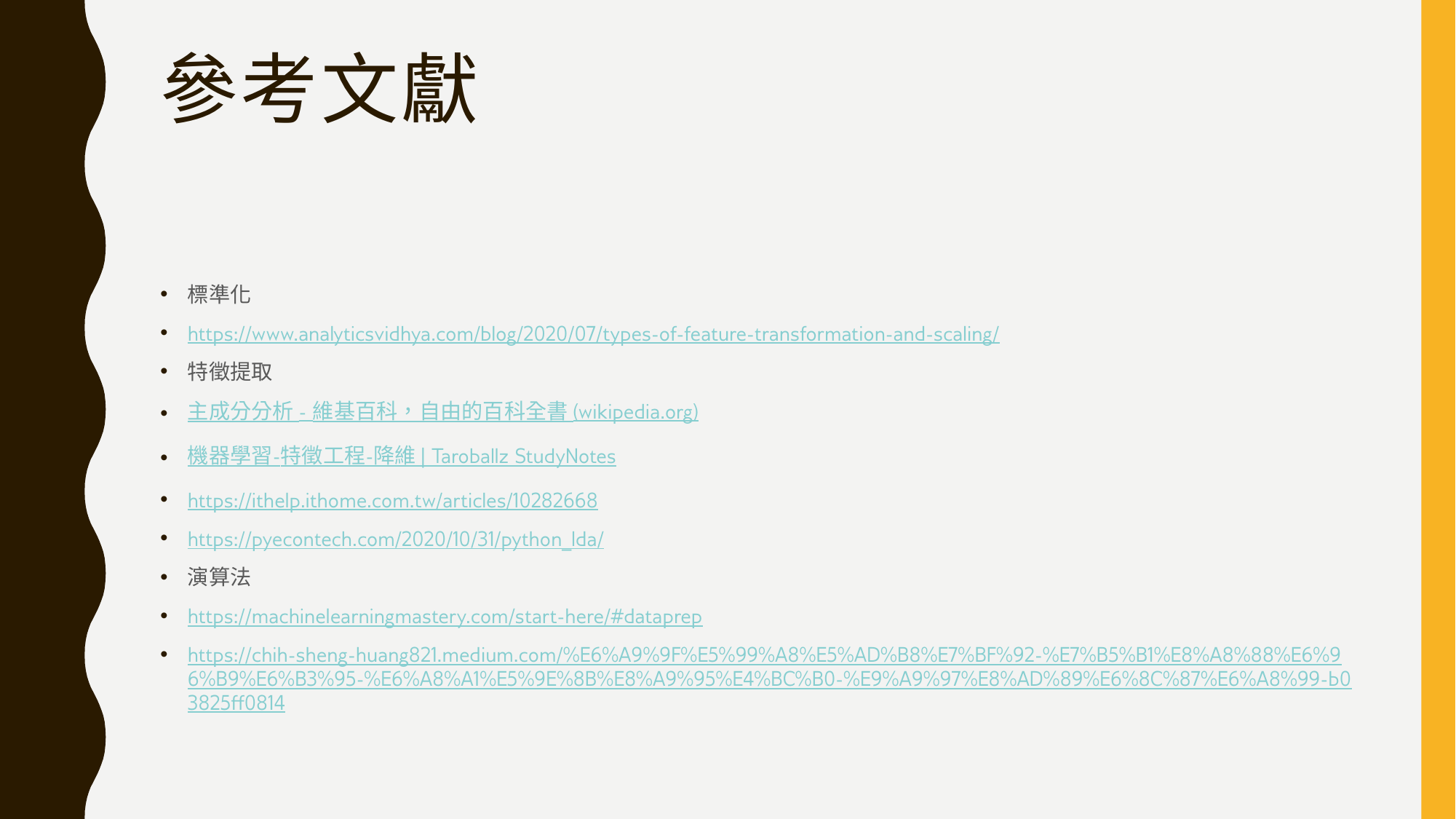

# 參考文獻
標準化
https://www.analyticsvidhya.com/blog/2020/07/types-of-feature-transformation-and-scaling/
特徵提取
主成分分析 - 維基百科，自由的百科全書 (wikipedia.org)
機器學習-特徵工程-降維 | Taroballz StudyNotes
https://ithelp.ithome.com.tw/articles/10282668
https://pyecontech.com/2020/10/31/python_lda/
演算法
https://machinelearningmastery.com/start-here/#dataprep
https://chih-sheng-huang821.medium.com/%E6%A9%9F%E5%99%A8%E5%AD%B8%E7%BF%92-%E7%B5%B1%E8%A8%88%E6%96%B9%E6%B3%95-%E6%A8%A1%E5%9E%8B%E8%A9%95%E4%BC%B0-%E9%A9%97%E8%AD%89%E6%8C%87%E6%A8%99-b03825ff0814